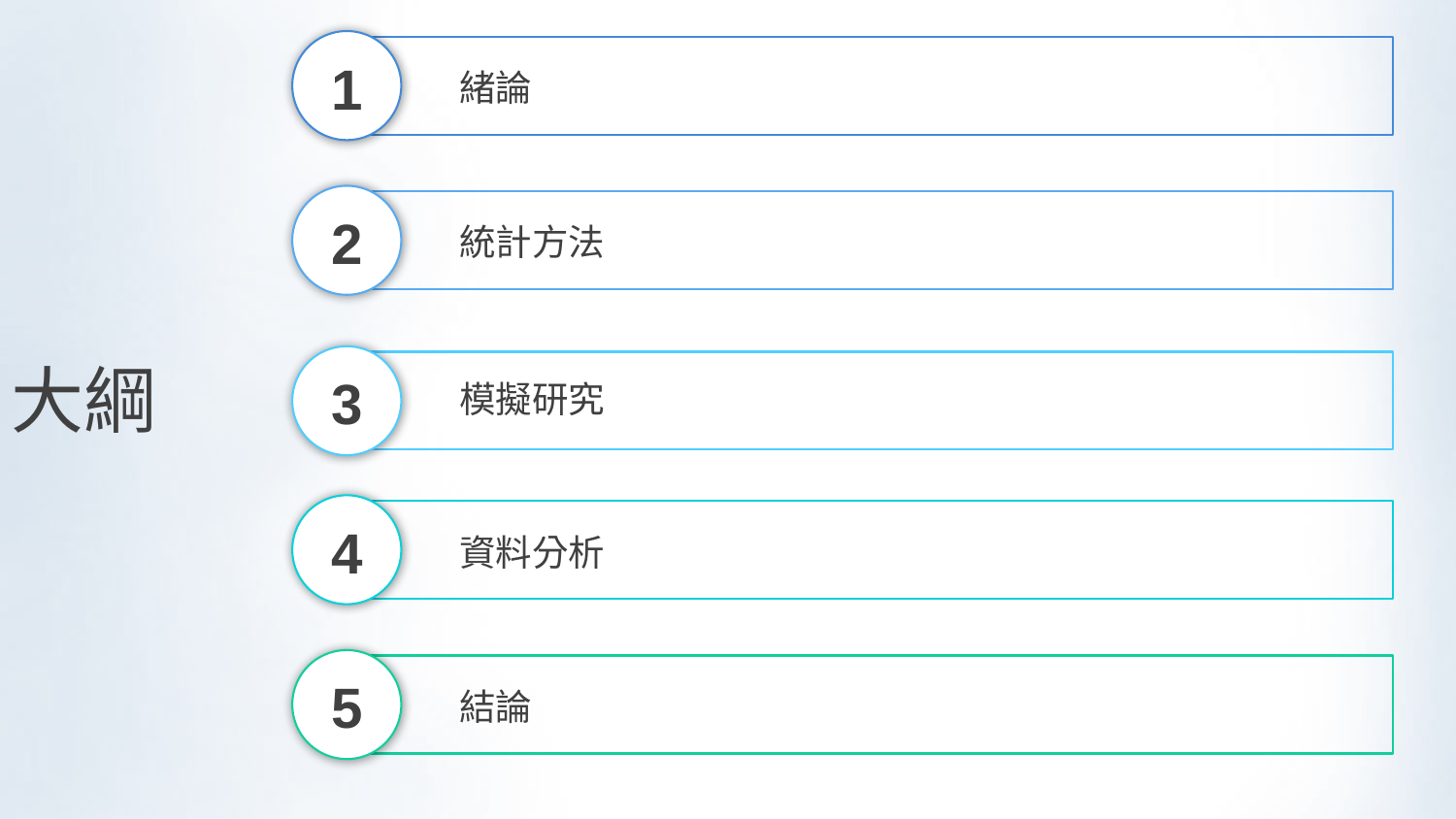

1
緒論

2
統計方法

大綱
3
模擬研究

4
資料分析

5
結論